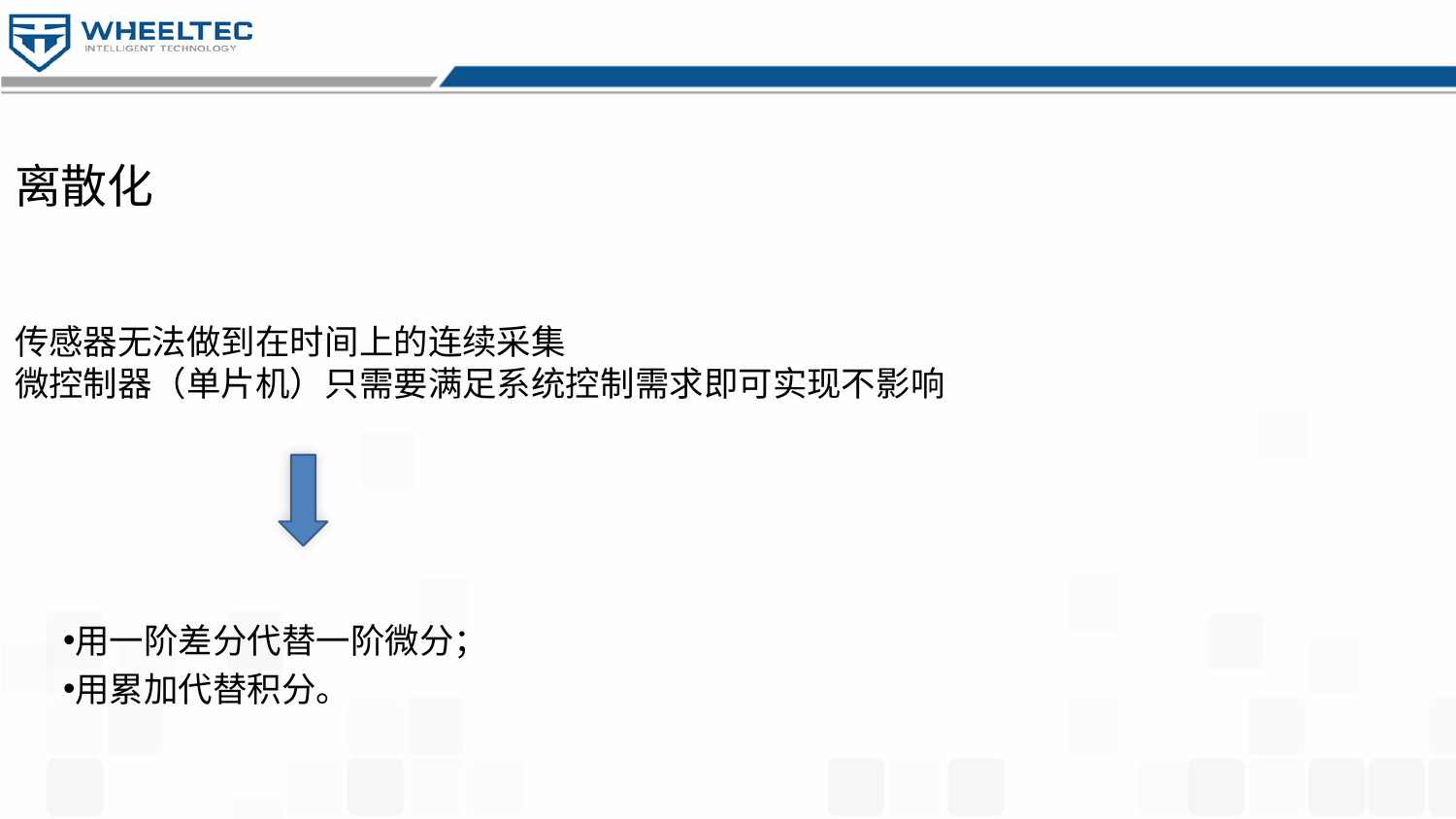

离散化
传感器无法做到在时间上的连续采集
微控制器（单片机）只需要满足系统控制需求即可实现不影响

用一阶差分代替一阶微分；
用累加代替积分。